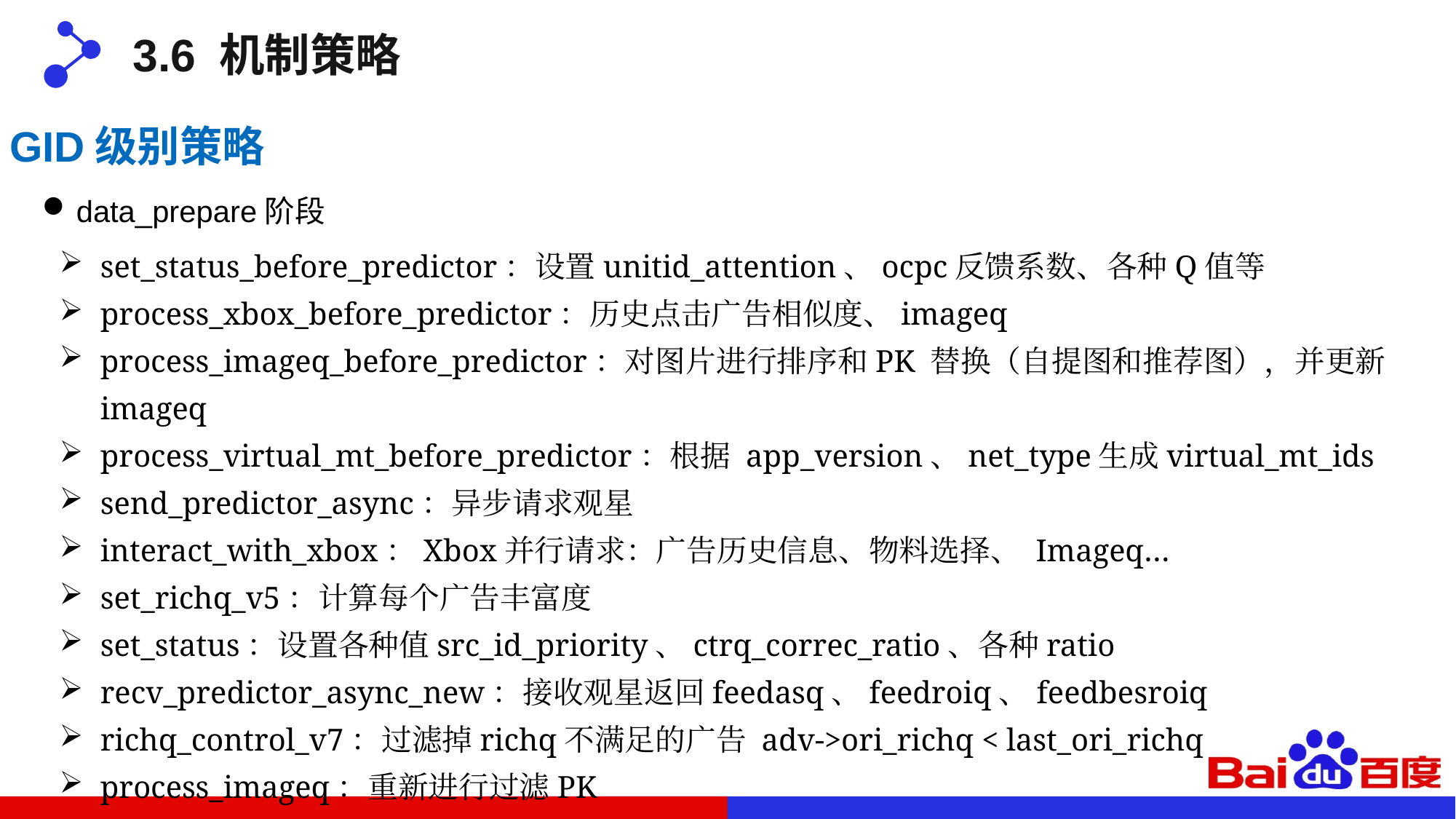

3.6 机制策略
GID级别策略
data_prepare阶段
set_status_before_predictor：设置unitid_attention、ocpc反馈系数、各种Q值等
process_xbox_before_predictor：历史点击广告相似度、imageq
process_imageq_before_predictor：对图片进行排序和PK 替换（自提图和推荐图），并更新imageq
process_virtual_mt_before_predictor：根据 app_version、net_type生成virtual_mt_ids
send_predictor_async：异步请求观星
interact_with_xbox：Xbox并行请求：广告历史信息、物料选择、 Imageq…
set_richq_v5：计算每个广告丰富度
set_status：设置各种值src_id_priority、ctrq_correc_ratio、各种ratio
recv_predictor_async_new：接收观星返回feedasq、feedroiq、feedbesroiq
richq_control_v7：过滤掉richq不满足的广告 adv->ori_richq < last_ori_richq
process_imageq：重新进行过滤PK